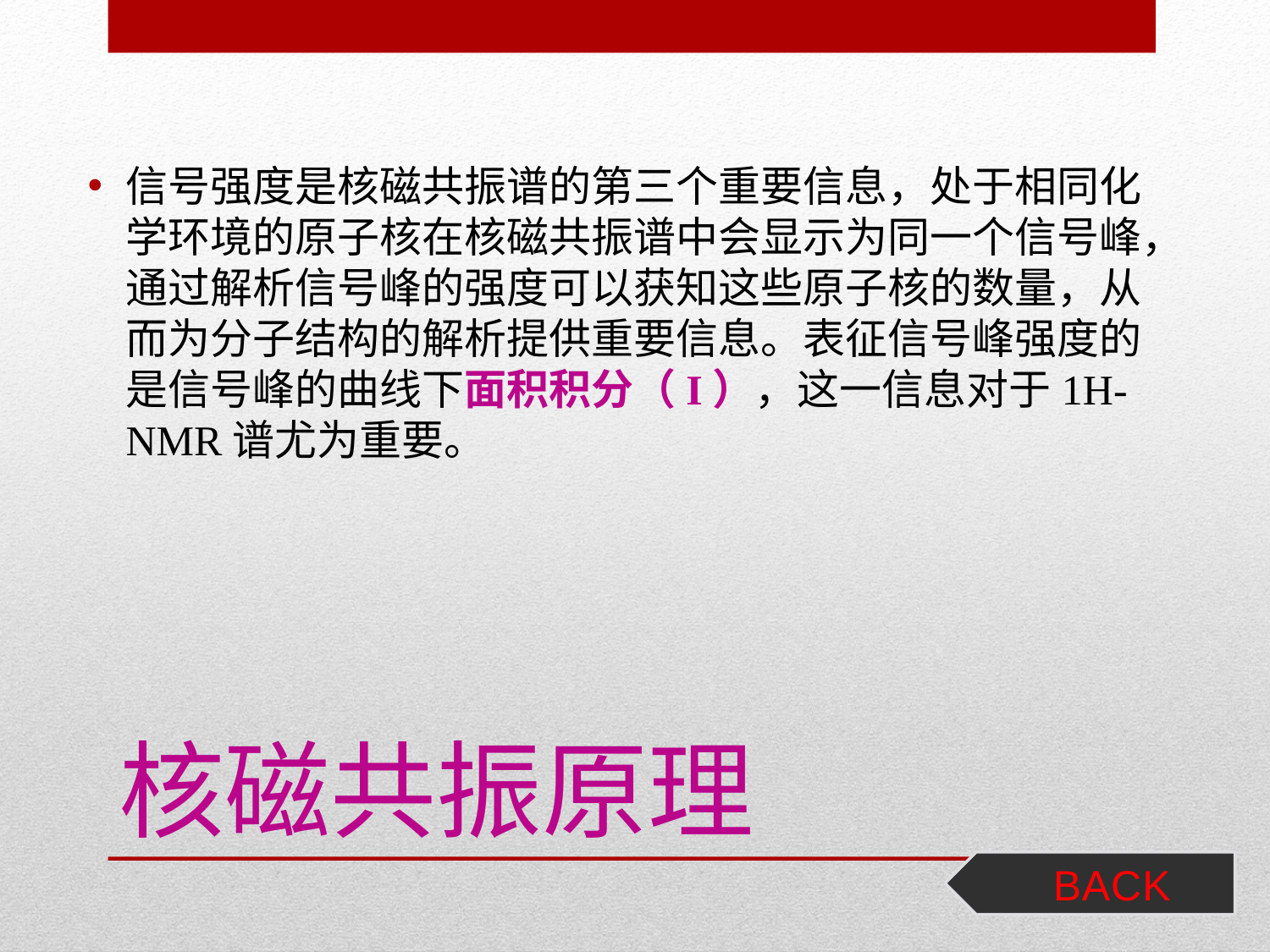

信号强度是核磁共振谱的第三个重要信息，处于相同化学环境的原子核在核磁共振谱中会显示为同一个信号峰，通过解析信号峰的强度可以获知这些原子核的数量，从而为分子结构的解析提供重要信息。表征信号峰强度的是信号峰的曲线下面积积分（I），这一信息对于1H-NMR谱尤为重要。
# 核磁共振原理

BACK